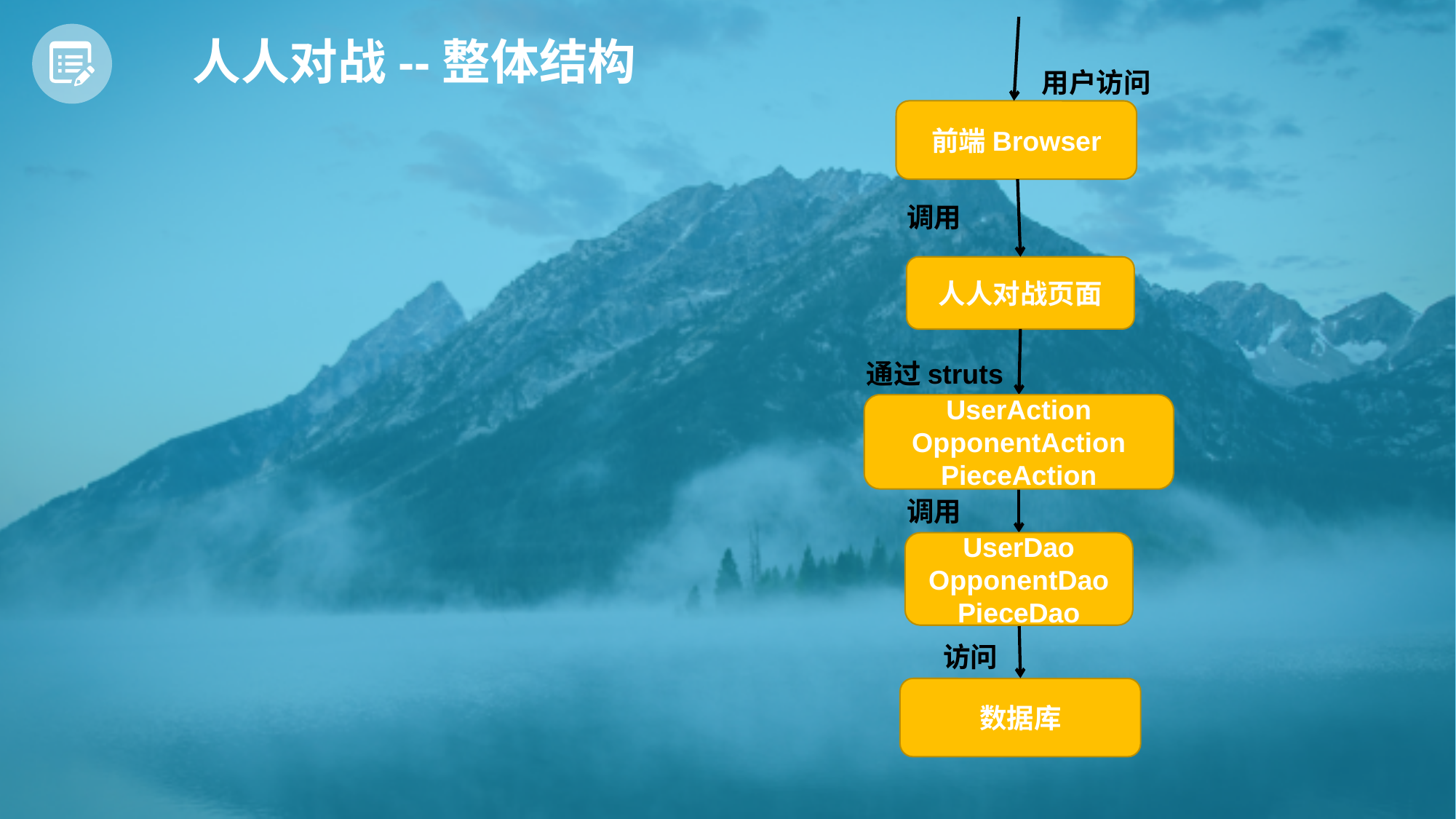

人人对战--整体结构
用户访问
前端Browser
调用
人人对战页面
通过struts
UserAction
OpponentAction
PieceAction
调用
UserDao
OpponentDao
PieceDao
访问
数据库